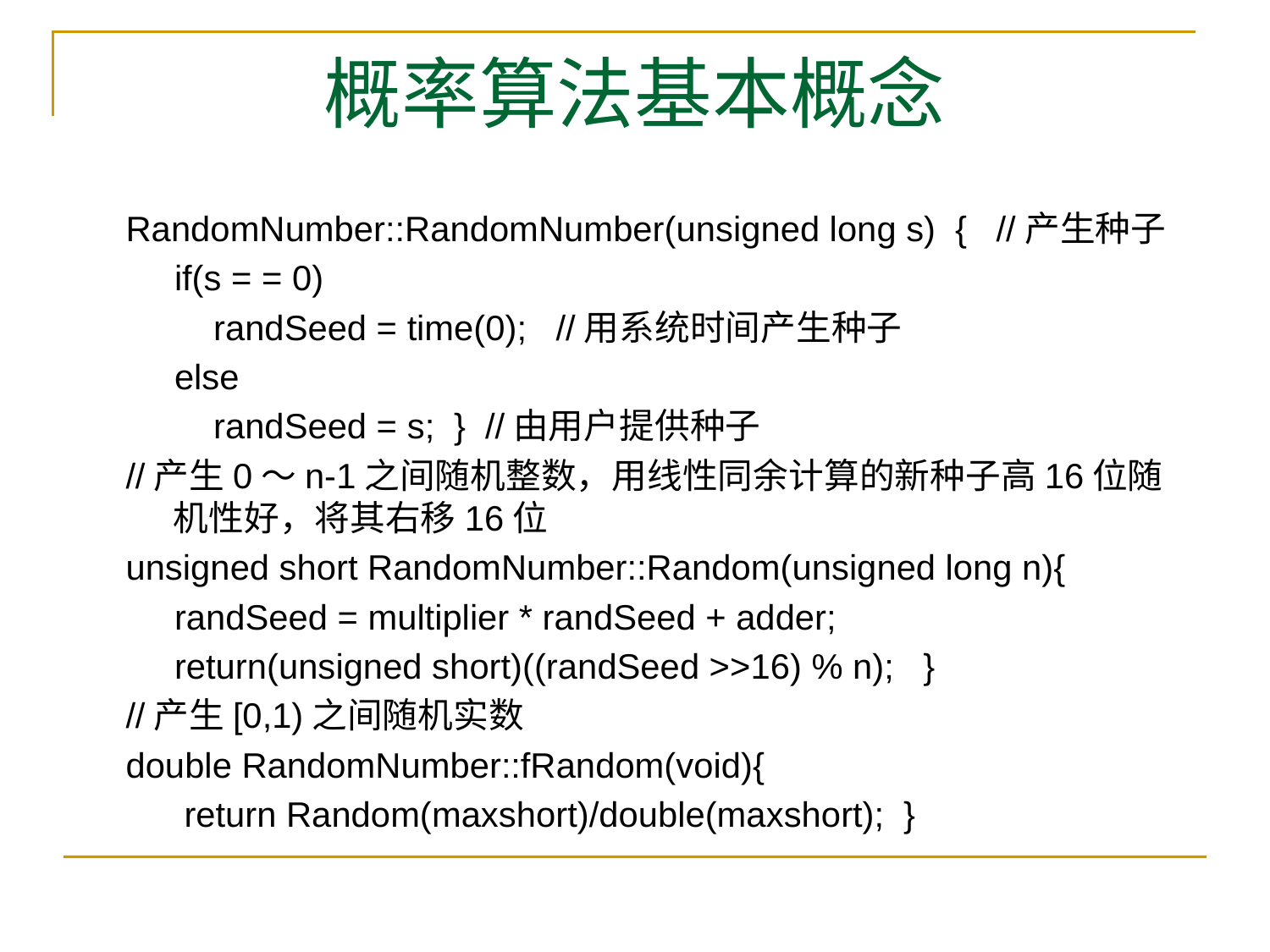

# 概率算法基本概念
RandomNumber::RandomNumber(unsigned long s)  {   //产生种子
     if(s = = 0)
         randSeed = time(0);   //用系统时间产生种子
     else
         randSeed = s;  }  //由用户提供种子
//产生0～n-1之间随机整数，用线性同余计算的新种子高16位随机性好，将其右移16位
unsigned short RandomNumber::Random(unsigned long n){
     randSeed = multiplier * randSeed + adder;
     return(unsigned short)((randSeed >>16) % n);   }
//产生[0,1)之间随机实数
double RandomNumber::fRandom(void){
      return Random(maxshort)/double(maxshort);  }